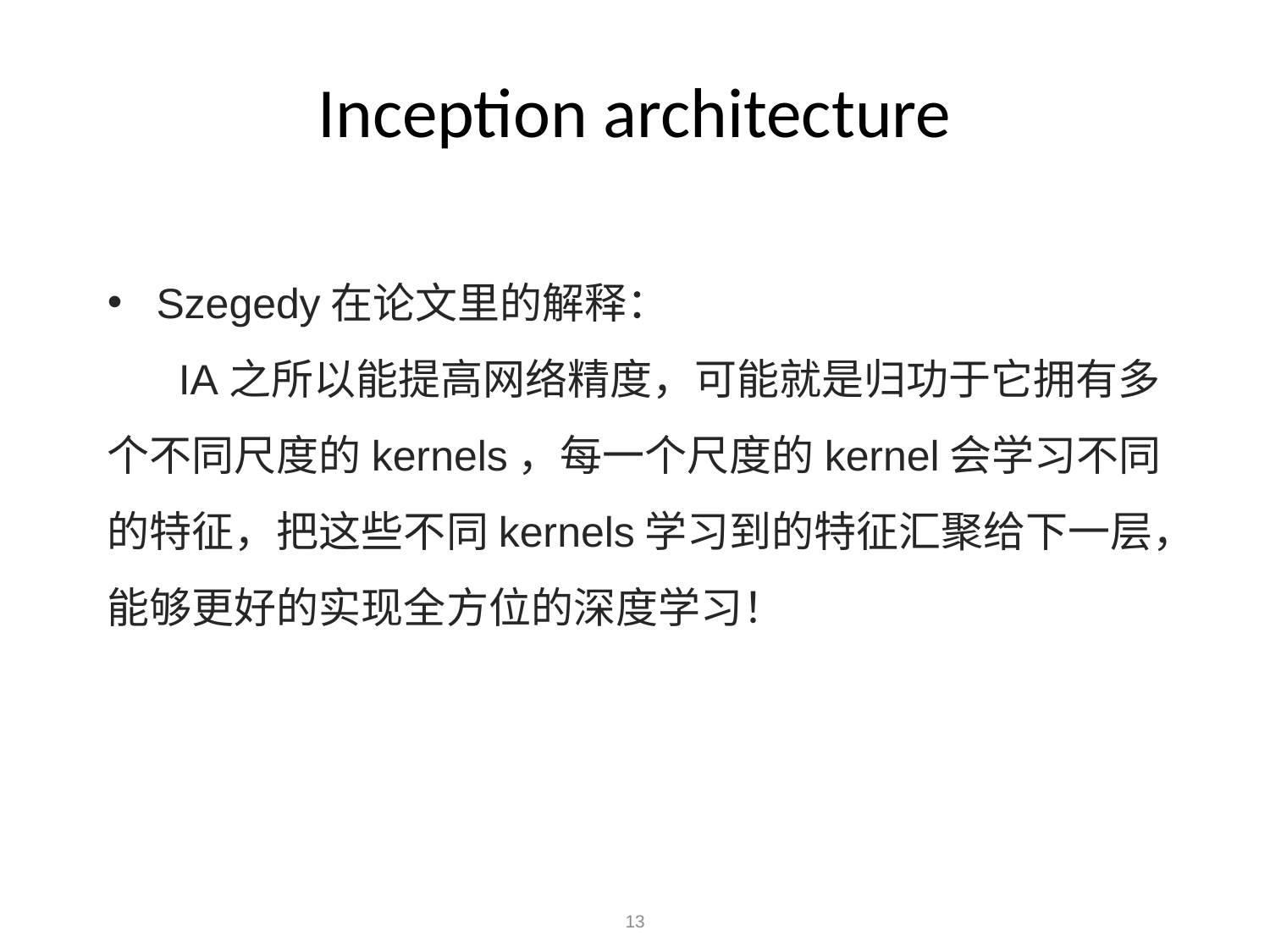

Inception architecture
Szegedy在论文里的解释：
      IA之所以能提高网络精度，可能就是归功于它拥有多个不同尺度的kernels，每一个尺度的kernel会学习不同的特征，把这些不同kernels学习到的特征汇聚给下一层，能够更好的实现全方位的深度学习！
13